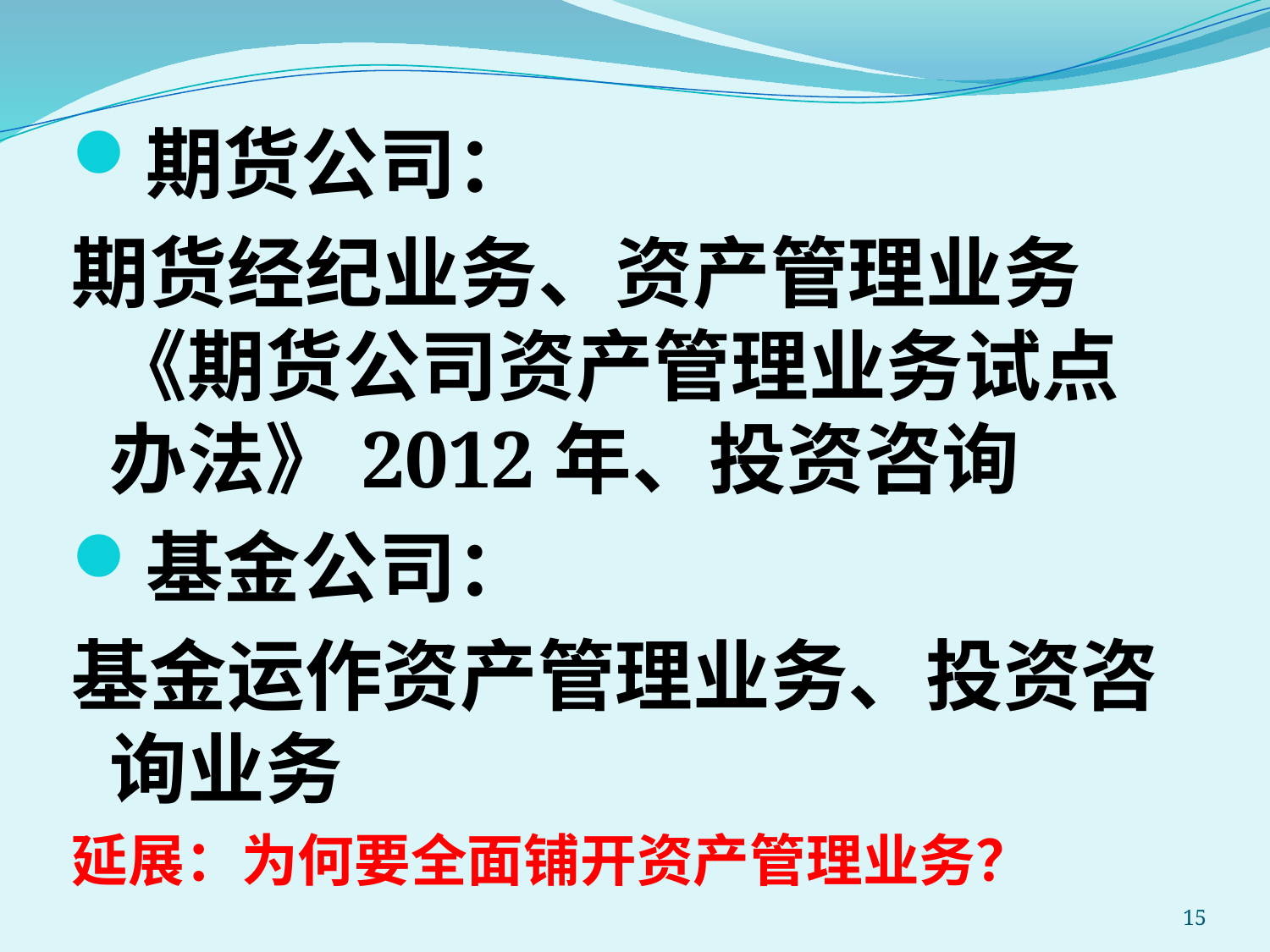

期货公司：
期货经纪业务、资产管理业务《期货公司资产管理业务试点办法》2012年、投资咨询
基金公司：
基金运作资产管理业务、投资咨询业务
延展：为何要全面铺开资产管理业务？

15